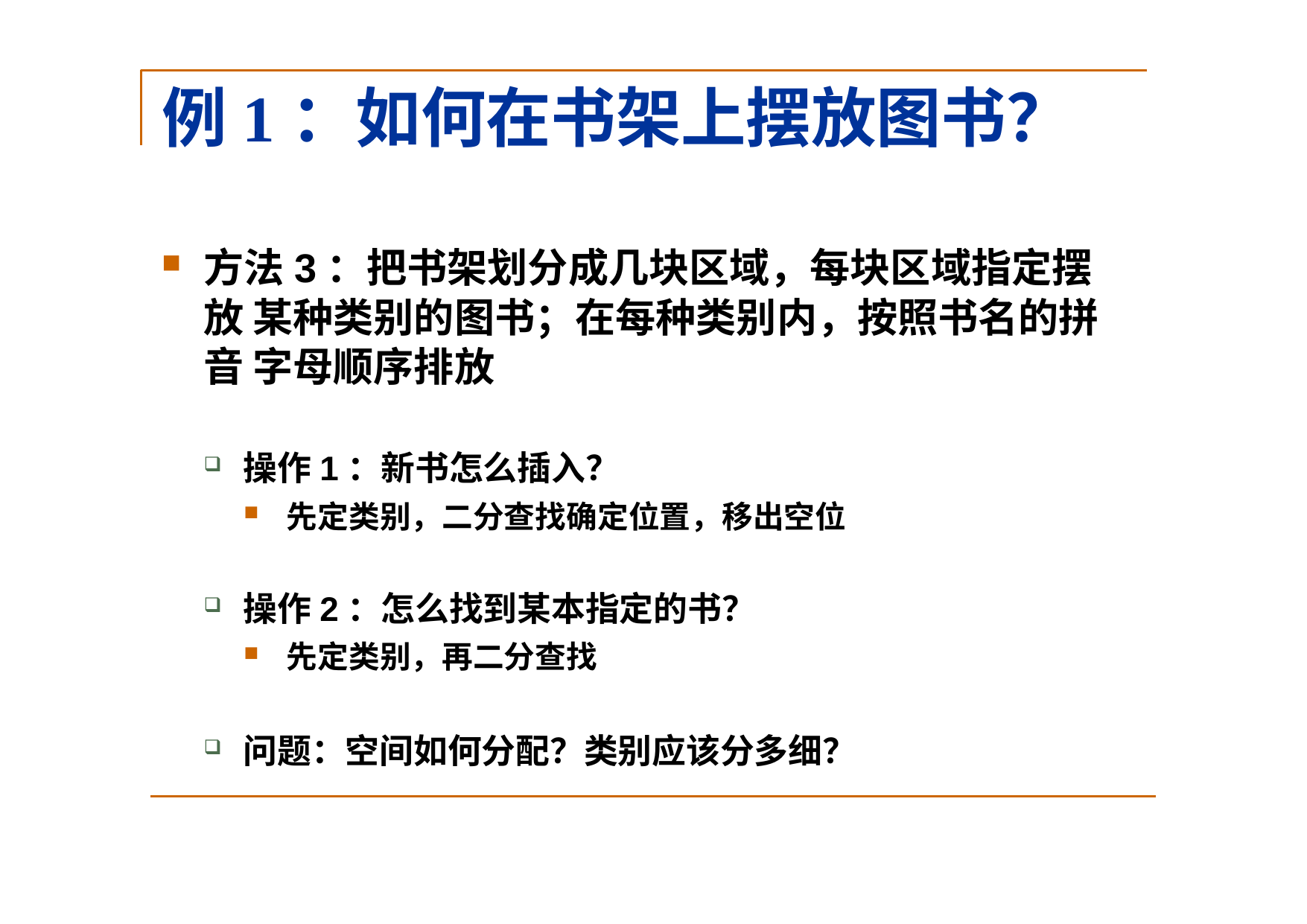

# 例1：如何在书架上摆放图书？
方法3：把书架划分成几块区域，每块区域指定摆放 某种类别的图书；在每种类别内，按照书名的拼音 字母顺序排放

操作1：新书怎么插入？
先定类别，二分查找确定位置，移出空位

操作2：怎么找到某本指定的书？
先定类别，再二分查找

问题：空间如何分配？类别应该分多细？